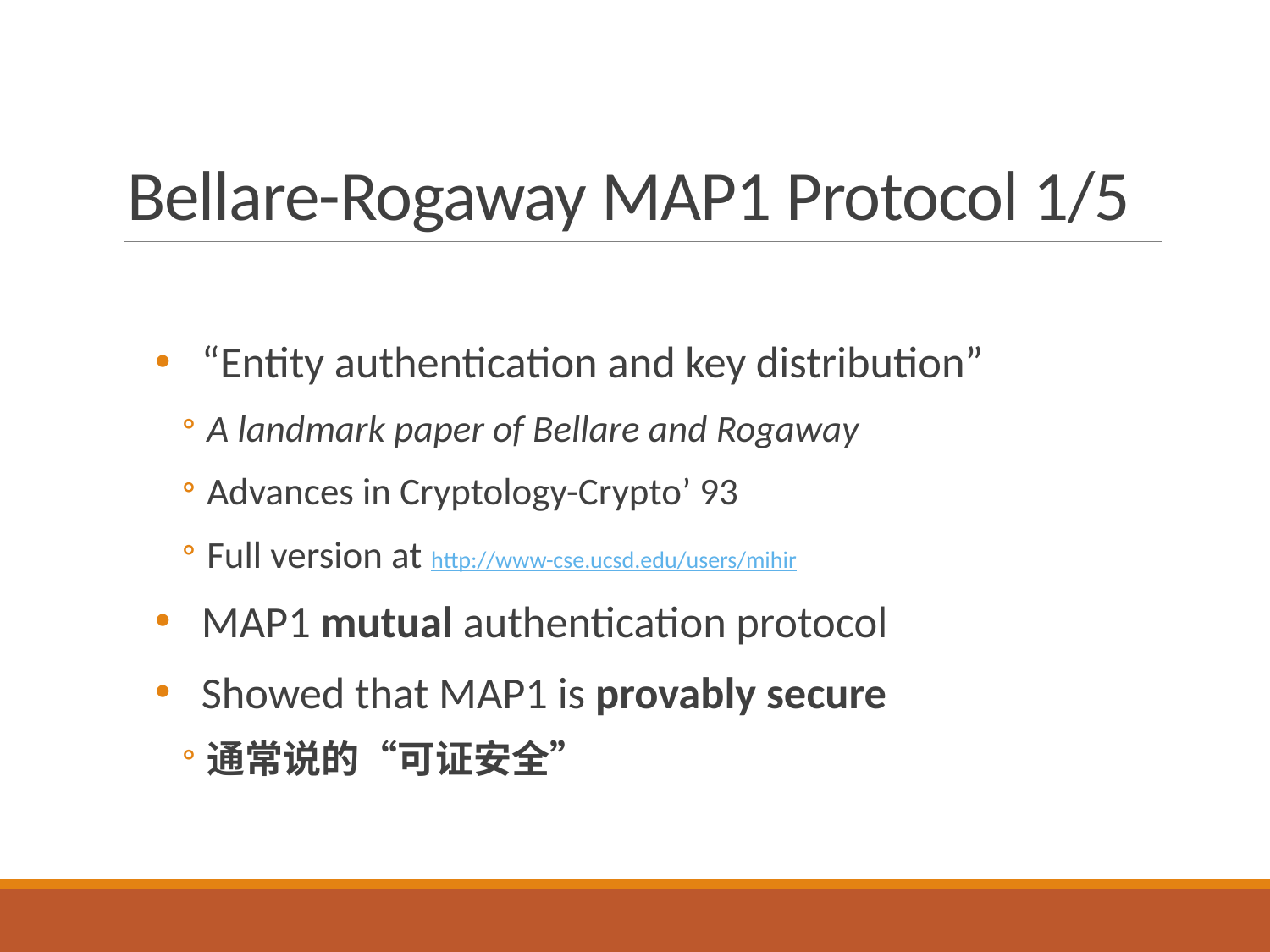

# Bellare-Rogaway MAP1 Protocol 1/5
“Entity authentication and key distribution”
A landmark paper of Bellare and Rogaway
Advances in Cryptology-Crypto’ 93
Full version at http://www-cse.ucsd.edu/users/mihir
MAP1 mutual authentication protocol
Showed that MAP1 is provably secure
通常说的“可证安全”
24